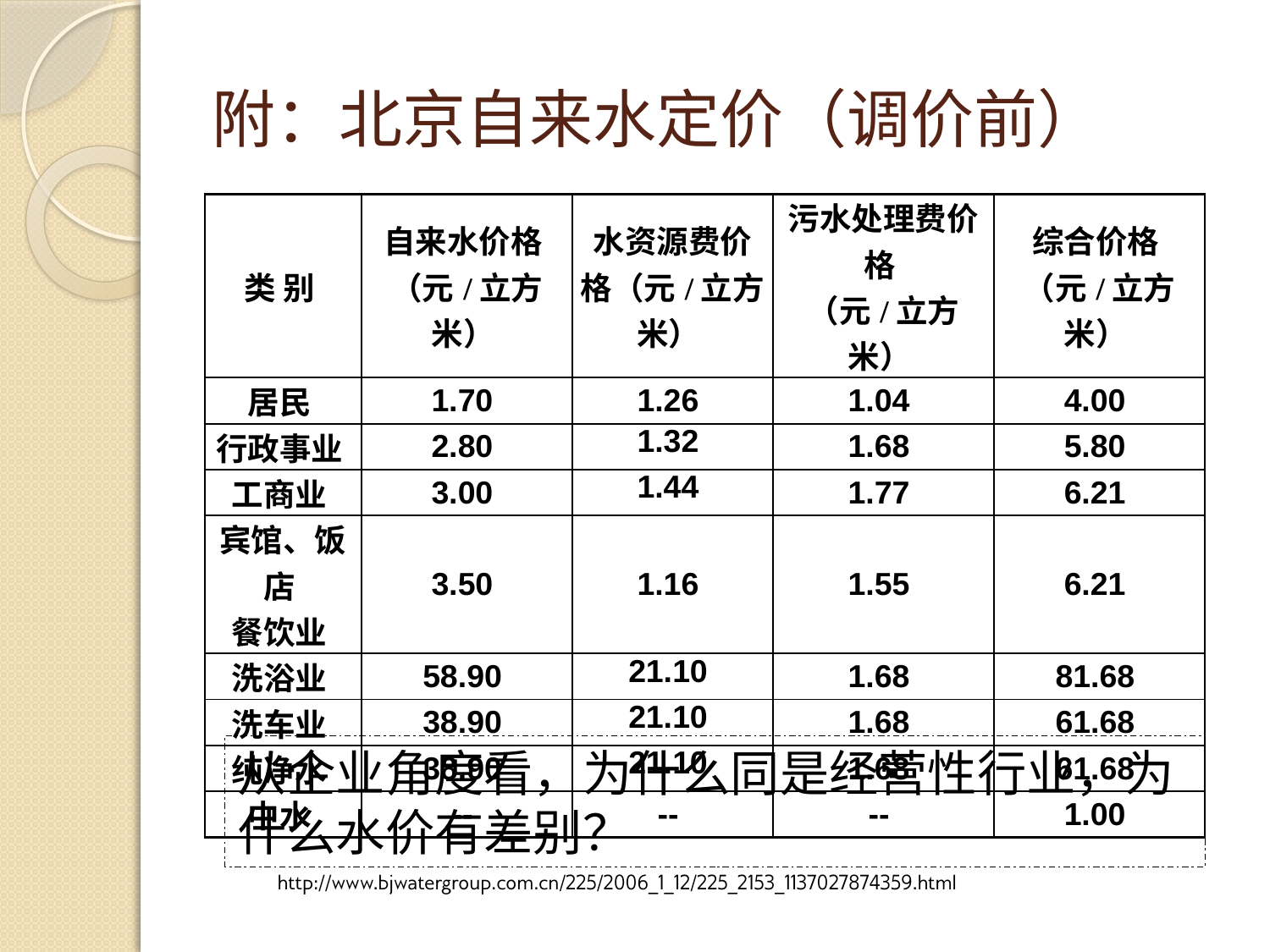

# 附：北京自来水定价（调价前）
| 类 别 | 自来水价格 （元/立方米） | 水资源费价格（元/立方米） | 污水处理费价格 （元/立方米） | 综合价格 （元/立方米） |
| --- | --- | --- | --- | --- |
| 居民 | 1.70 | 1.26 | 1.04 | 4.00 |
| 行政事业 | 2.80 | 1.32 | 1.68 | 5.80 |
| 工商业 | 3.00 | 1.44 | 1.77 | 6.21 |
| 宾馆、饭店 餐饮业 | 3.50 | 1.16 | 1.55 | 6.21 |
| 洗浴业 | 58.90 | 21.10 | 1.68 | 81.68 |
| 洗车业 | 38.90 | 21.10 | 1.68 | 61.68 |
| 纯净水 | 38.90 | 21.10 | 1.68 | 61.68 |
| 中水 | -- | -- | -- | 1.00 |
从企业角度看，为什么同是经营性行业，为什么水价有差别？
http://www.bjwatergroup.com.cn/225/2006_1_12/225_2153_1137027874359.html